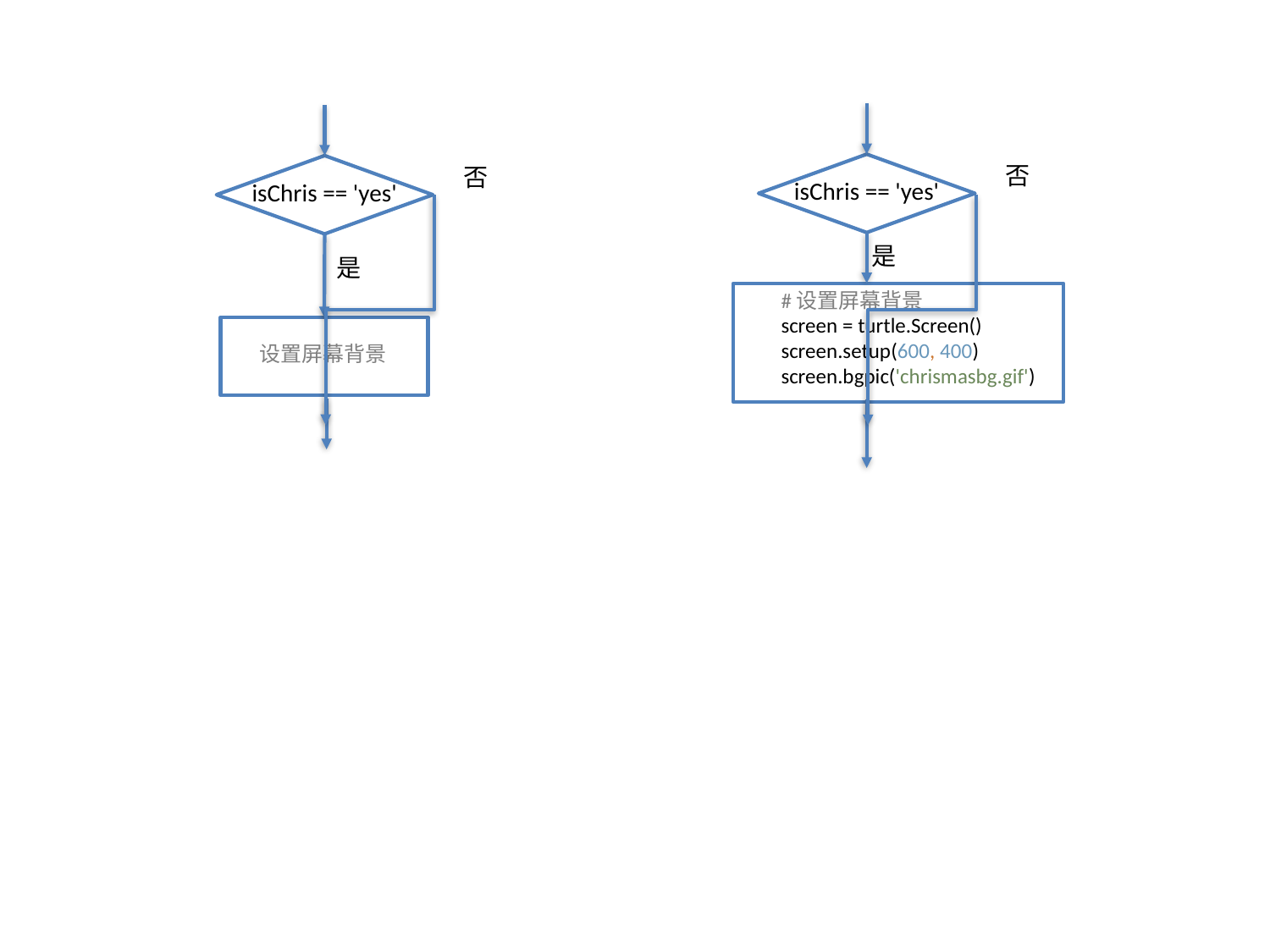

否

否
isChris == 'yes'
isChris == 'yes'
是
是
#设置屏幕背景
screen = turtle.Screen()
screen.setup(600, 400)
screen.bgpic('chrismasbg.gif')

设置屏幕背景